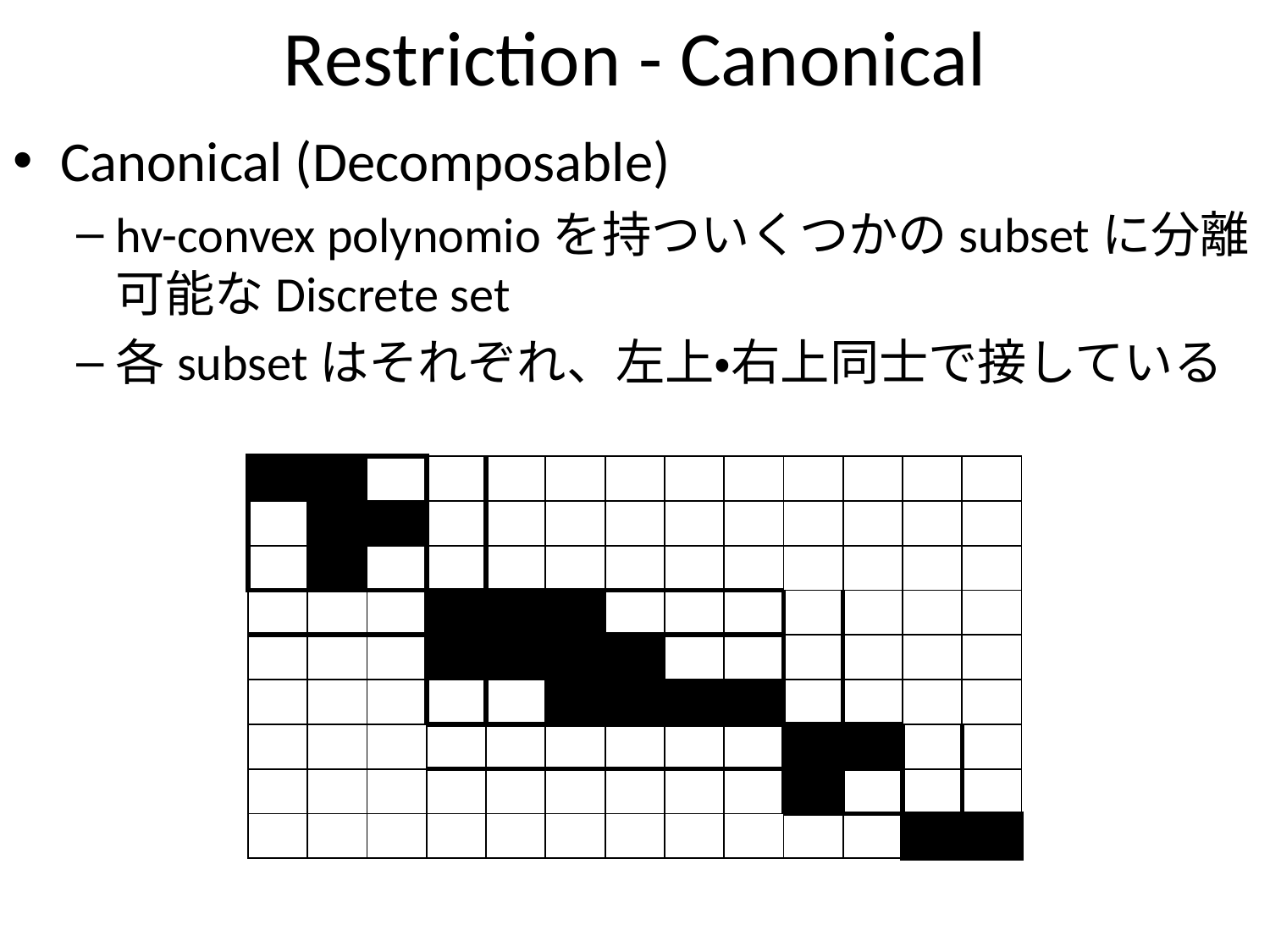

# Restriction - Canonical
Canonical (Decomposable)
hv-convex polynomioを持ついくつかのsubsetに分離可能なDiscrete set
各subsetはそれぞれ、左上・右上同士で接している
|  |  |  |  |  |  |  |  |  |  |  |  |  |
| --- | --- | --- | --- | --- | --- | --- | --- | --- | --- | --- | --- | --- |
|  |  |  |  |  |  |  |  |  |  |  |  |  |
|  |  |  |  |  |  |  |  |  |  |  |  |  |
|  |  |  |  |  |  |  |  |  |  |  |  |  |
|  |  |  |  |  |  |  |  |  |  |  |  |  |
|  |  |  |  |  |  |  |  |  |  |  |  |  |
|  |  |  |  |  |  |  |  |  |  |  |  |  |
|  |  |  |  |  |  |  |  |  |  |  |  |  |
|  |  |  |  |  |  |  |  |  |  |  |  |  |